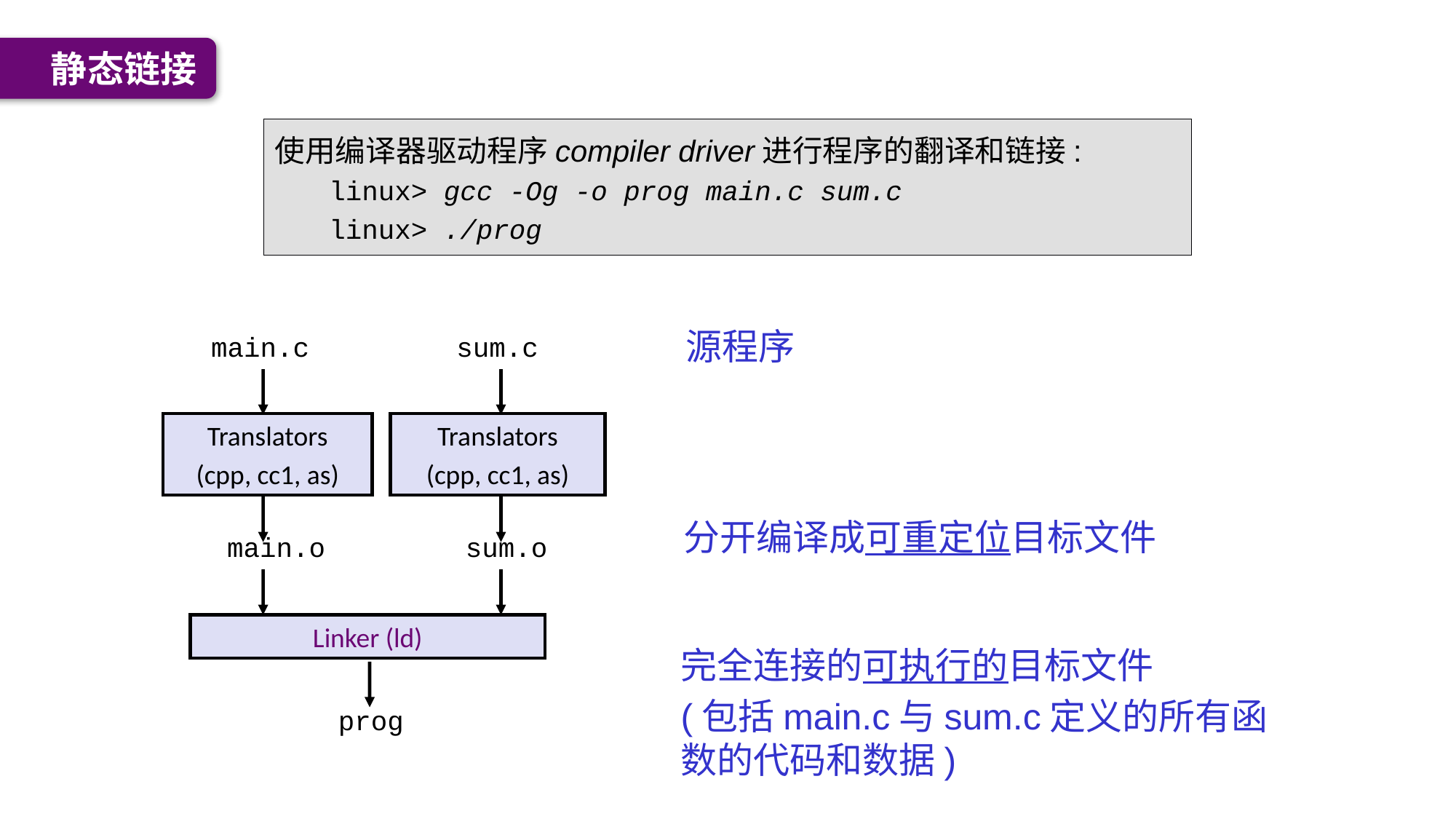

静态链接
使用编译器驱动程序compiler driver进行程序的翻译和链接:
linux> gcc -Og -o prog main.c sum.c
linux> ./prog
源程序
main.c
sum.c

Translators
(cpp, cc1, as)
Translators
(cpp, cc1, as)

分开编译成可重定位目标文件
main.o
sum.o

Linker (ld)
完全连接的可执行的目标文件
(包括main.c与sum.c定义的所有函数的代码和数据)

prog